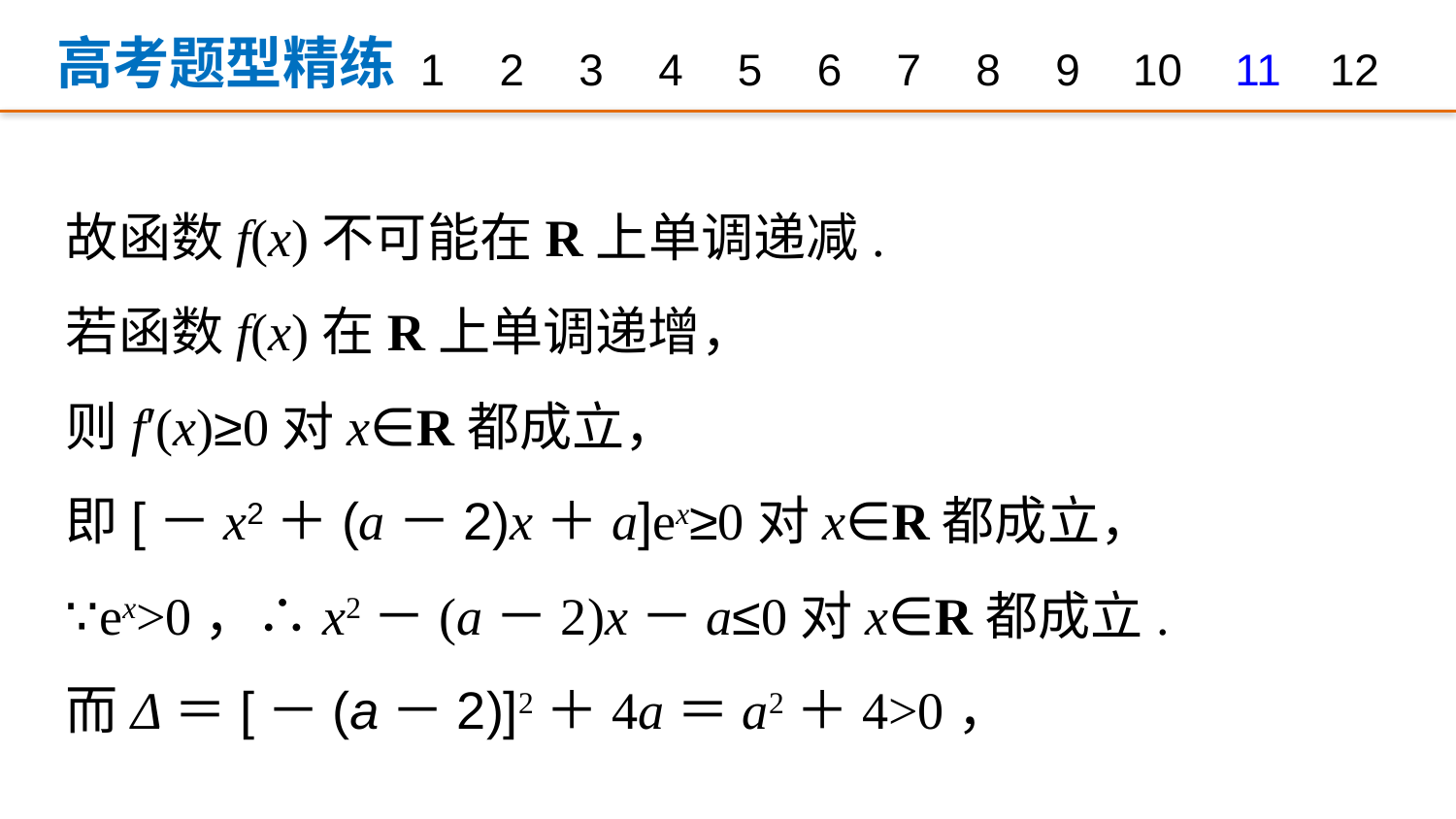

高考题型精练
1
2
3
4
5
6
7
8
9
12
10
11
故函数f(x)不可能在R上单调递减.
若函数f(x)在R上单调递增，
则f′(x)≥0对x∈R都成立，
即[－x2＋(a－2)x＋a]ex≥0对x∈R都成立，
∵ex>0，∴x2－(a－2)x－a≤0对x∈R都成立.
而Δ＝[－(a－2)]2＋4a＝a2＋4>0，